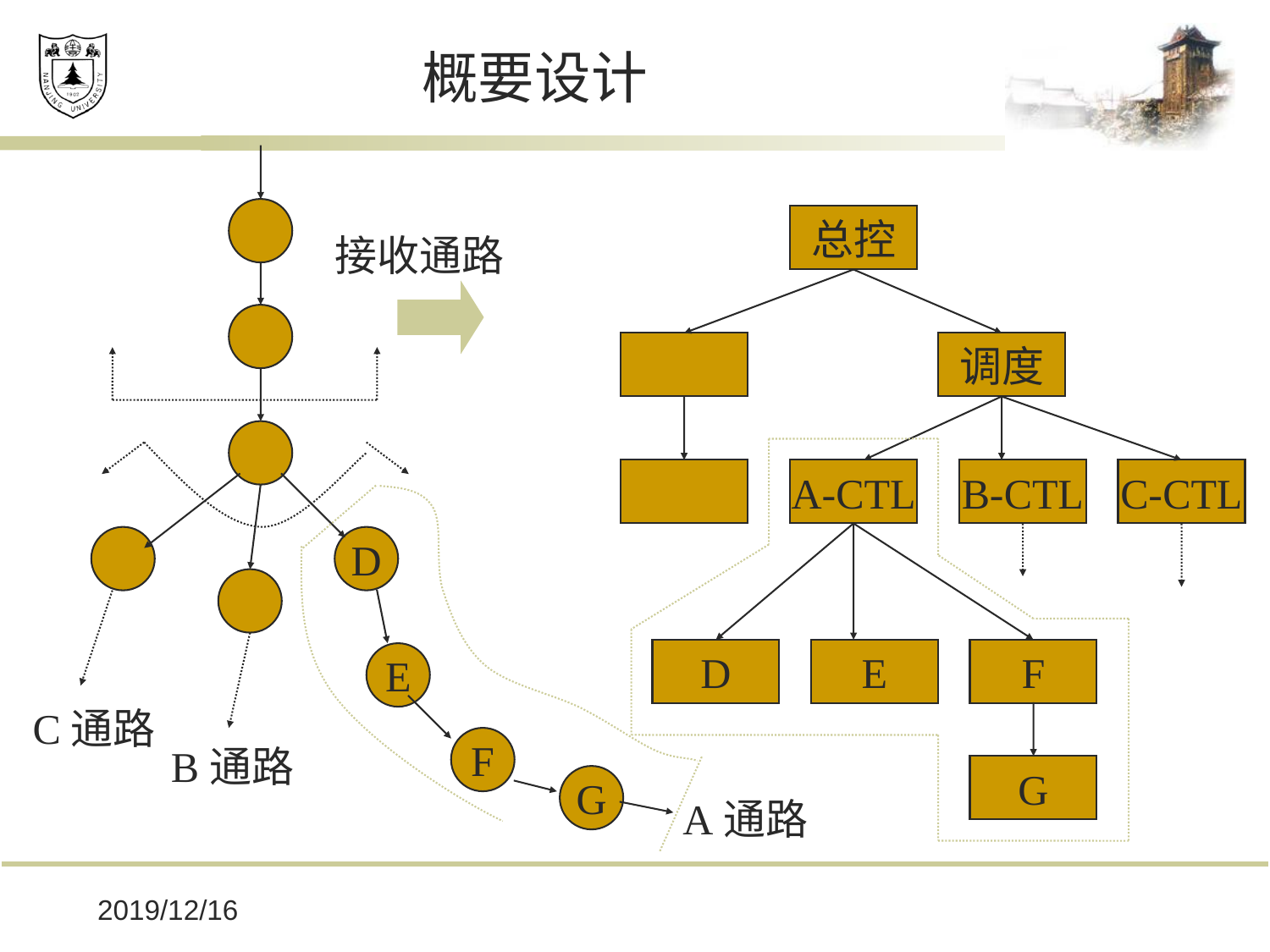

# 概要设计

接收通路

D

E

F
B通路

G

A通路

总控

调度

A-CTL
B-CTL
C-CTL

D
E
F

G

C通路
2019/12/16